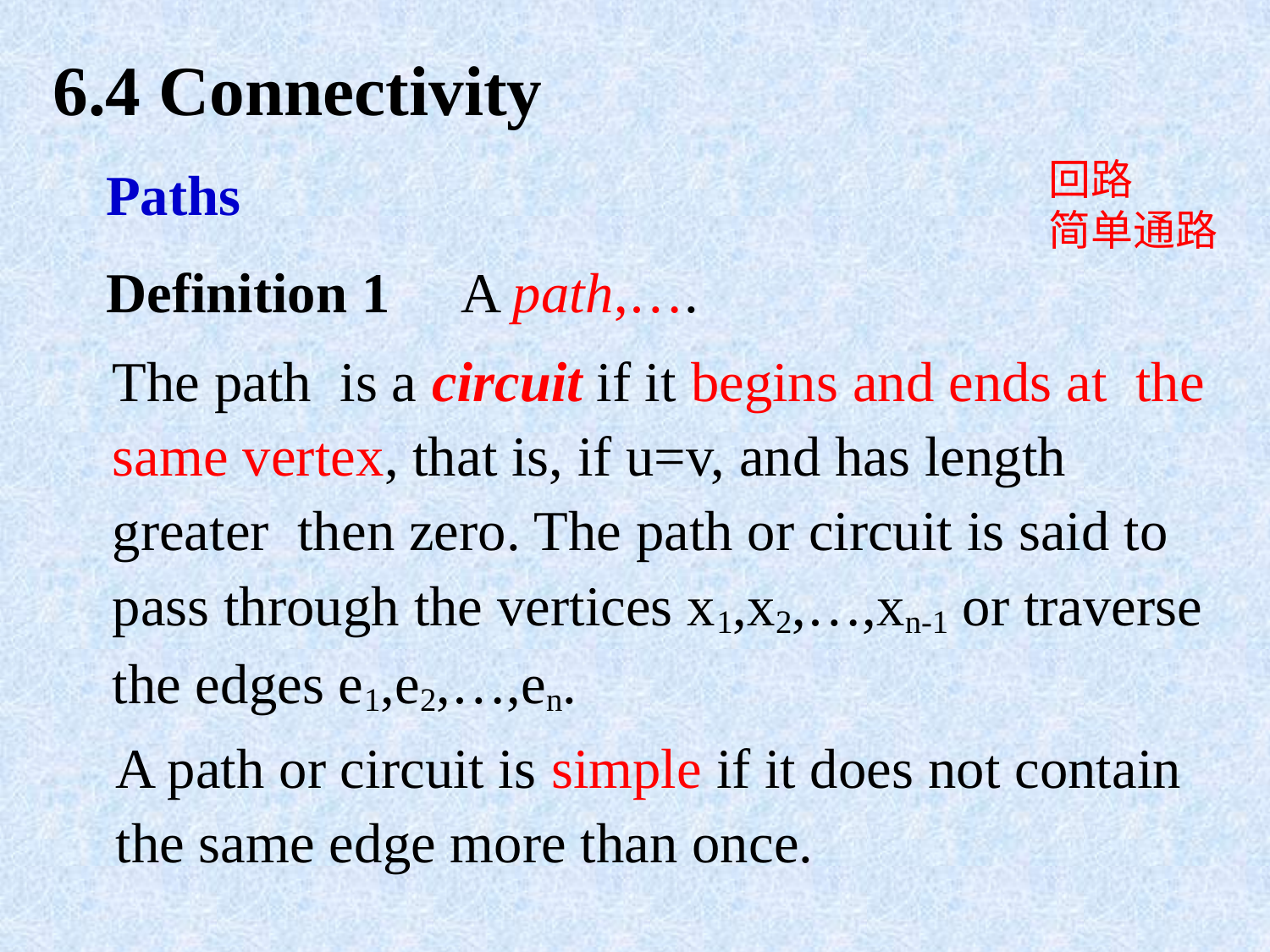

6.4 Connectivity
回路
简单通路
Paths
Definition 1     A path,….
The path  is a circuit if it begins and ends at  the same vertex, that is, if u=v, and has length greater  then zero. The path or circuit is said to pass through the vertices x1,x2,…,xn-1 or traverse the edges e1,e2,…,en.
A path or circuit is simple if it does not contain the same edge more than once.